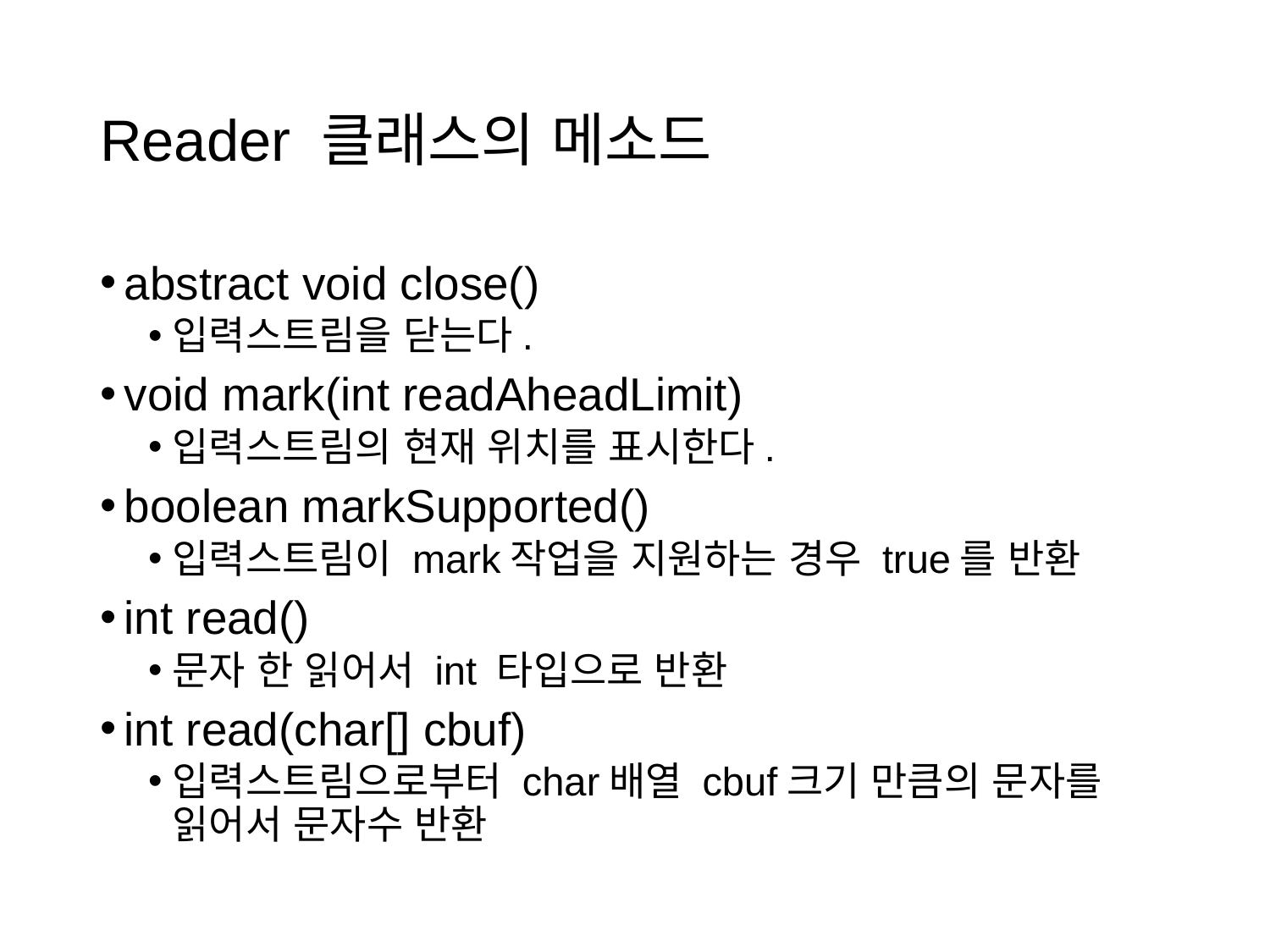

# Reader 클래스의 메소드
abstract void close()
입력스트림을 닫는다.
void mark(int readAheadLimit)
입력스트림의 현재 위치를 표시한다.
boolean markSupported()
입력스트림이 mark작업을 지원하는 경우 true를 반환
int read()
문자 한 읽어서 int 타입으로 반환
int read(char[] cbuf)
입력스트림으로부터 char배열 cbuf크기 만큼의 문자를 읽어서 문자수 반환